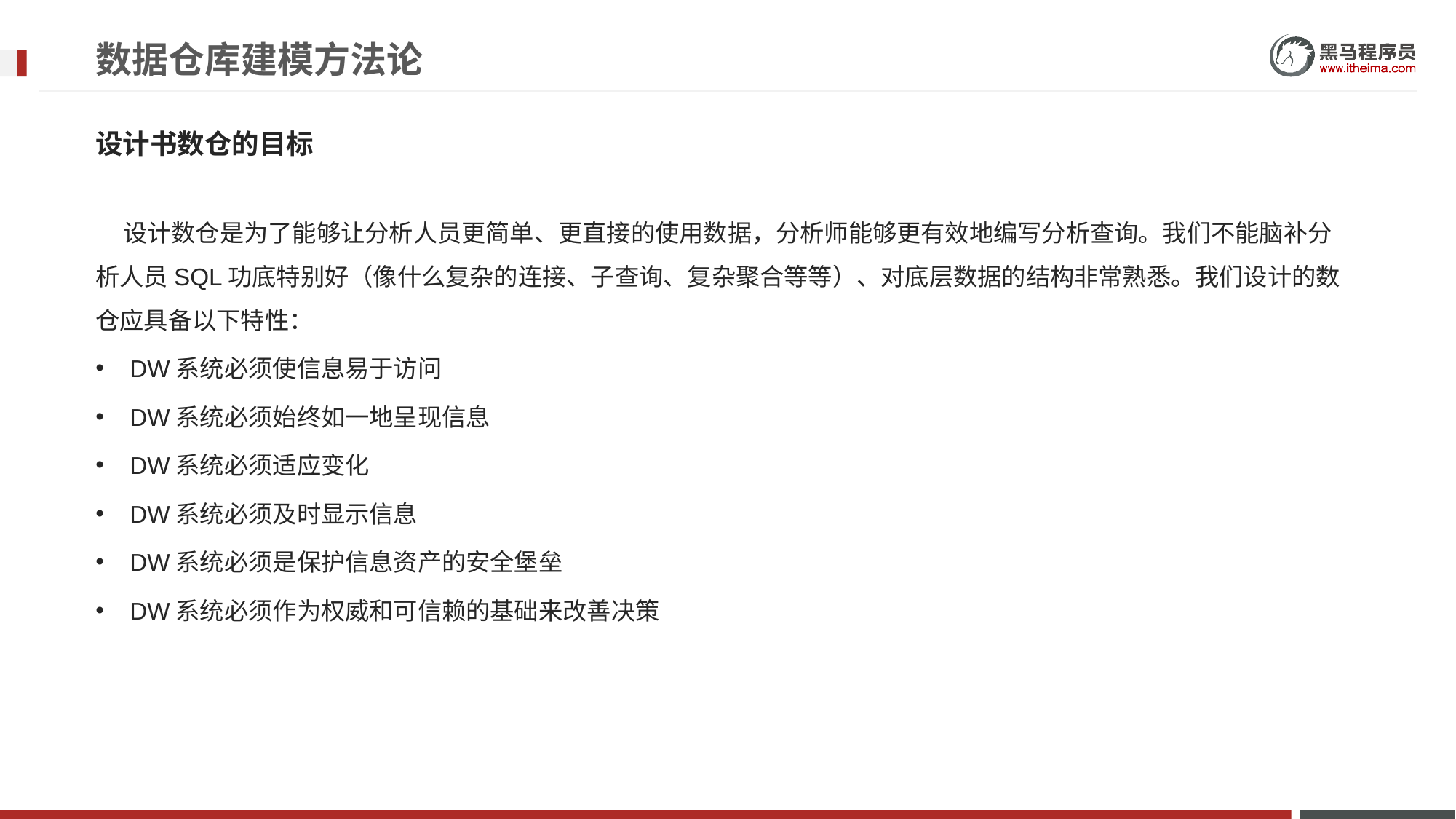

# 数据仓库建模方法论
设计书数仓的目标
    设计数仓是为了能够让分析人员更简单、更直接的使用数据，分析师能够更有效地编写分析查询。我们不能脑补分析人员SQL功底特别好（像什么复杂的连接、子查询、复杂聚合等等）、对底层数据的结构非常熟悉。我们设计的数仓应具备以下特性：
DW系统必须使信息易于访问
DW系统必须始终如一地呈现信息
DW系统必须适应变化
DW系统必须及时显示信息
DW系统必须是保护信息资产的安全堡垒
DW系统必须作为权威和可信赖的基础来改善决策